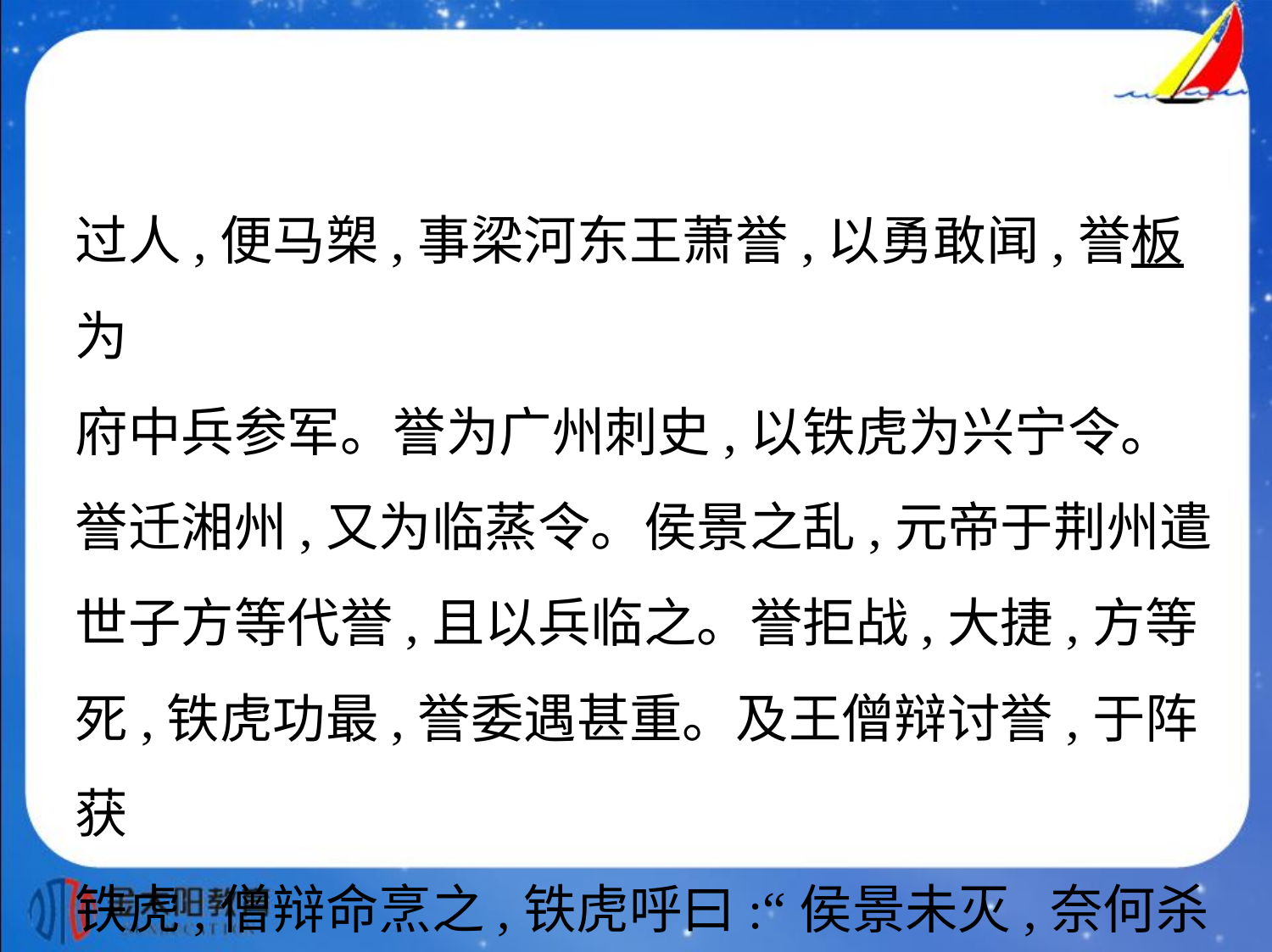

过人,便马槊,事梁河东王萧誉,以勇敢闻,誉板为
府中兵参军。誉为广州刺史,以铁虎为兴宁令。
誉迁湘州,又为临蒸令。侯景之乱,元帝于荆州遣
世子方等代誉,且以兵临之。誉拒战,大捷,方等
死,铁虎功最,誉委遇甚重。及王僧辩讨誉,于阵获
铁虎,僧辩命烹之,铁虎呼曰:“侯景未灭,奈何杀
壮士!”僧辩奇其言,乃宥之,还其麾下。